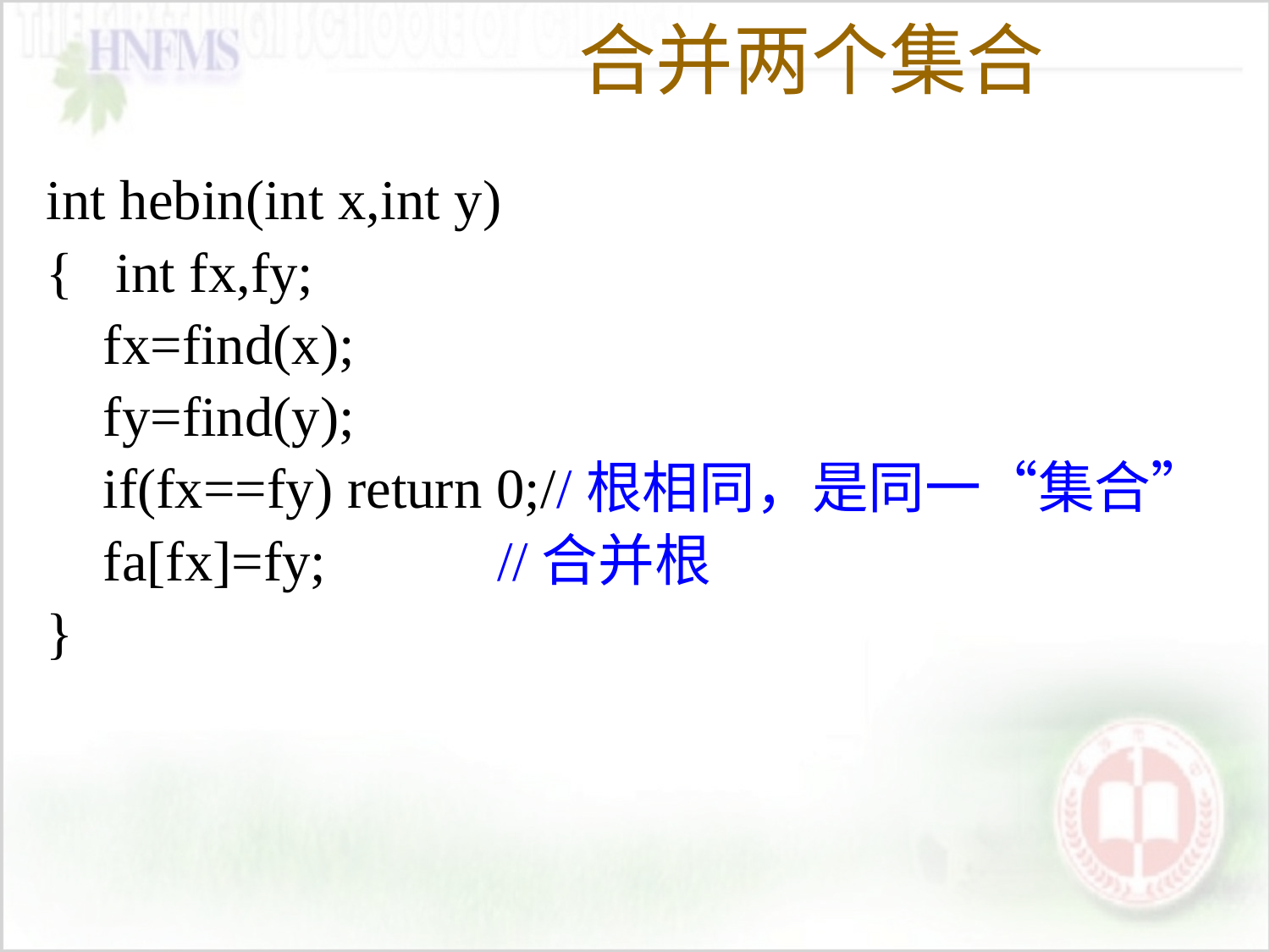

# 合并两个集合
int hebin(int x,int y)
{   int fx,fy;
    fx=find(x);
    fy=find(y);
    if(fx==fy) return 0;//根相同，是同一“集合”
    fa[fx]=fy;            //合并根
}